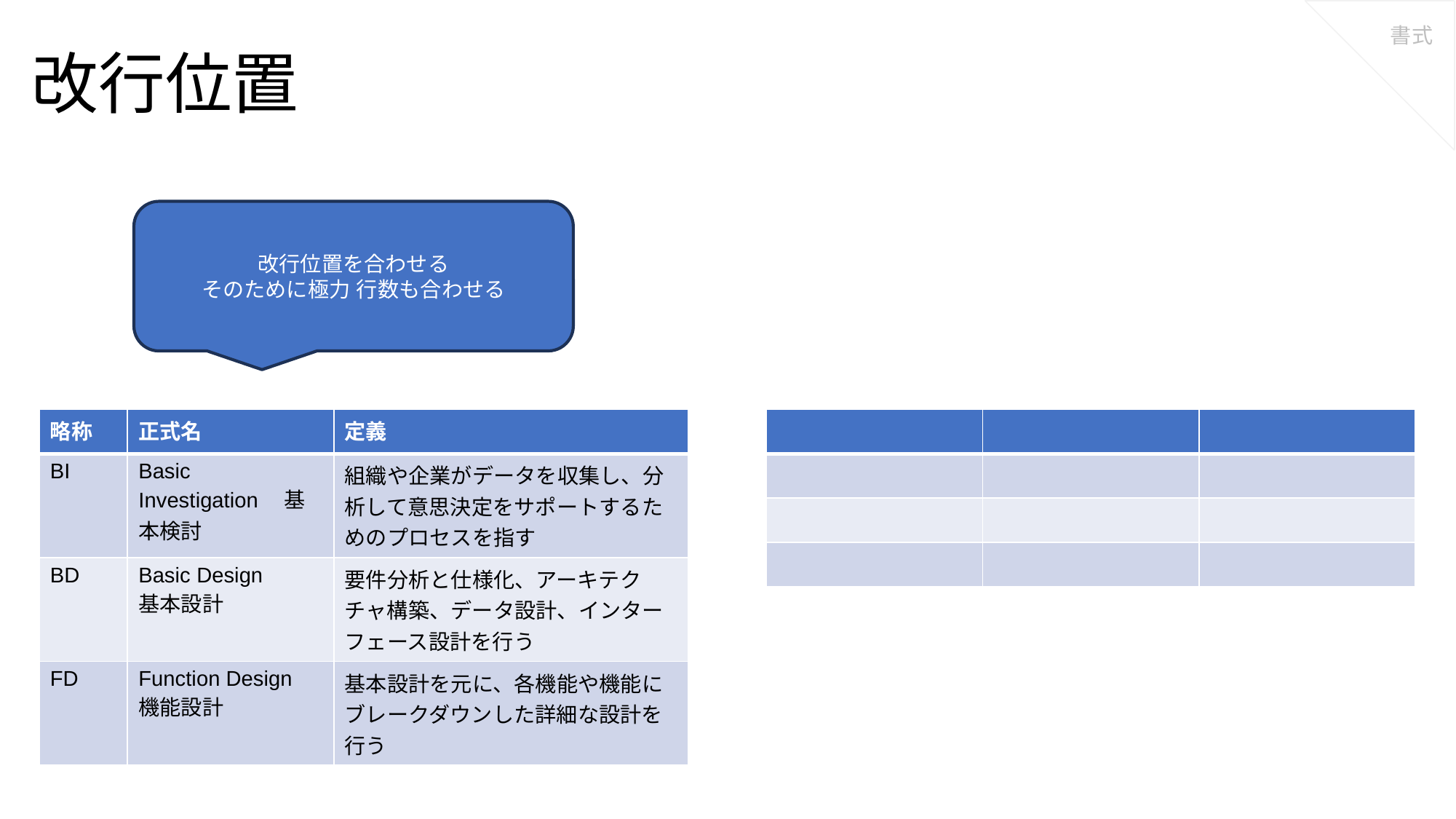

書式
# 改行位置
改行位置を合わせる
そのために極力 行数も合わせる
| 略称 | 正式名 | 定義 |
| --- | --- | --- |
| BI | Basic Investigation　基本検討 | 組織や企業がデータを収集し、分析して意思決定をサポートするためのプロセスを指す |
| BD | Basic Design 基本設計 | 要件分析と仕様化、アーキテクチャ構築、データ設計、インターフェース設計を行う |
| FD | Function Design 機能設計 | 基本設計を元に、各機能や機能にブレークダウンした詳細な設計を行う |
|  |  |  |
| --- | --- | --- |
|  |  |  |
|  |  |  |
|  |  |  |